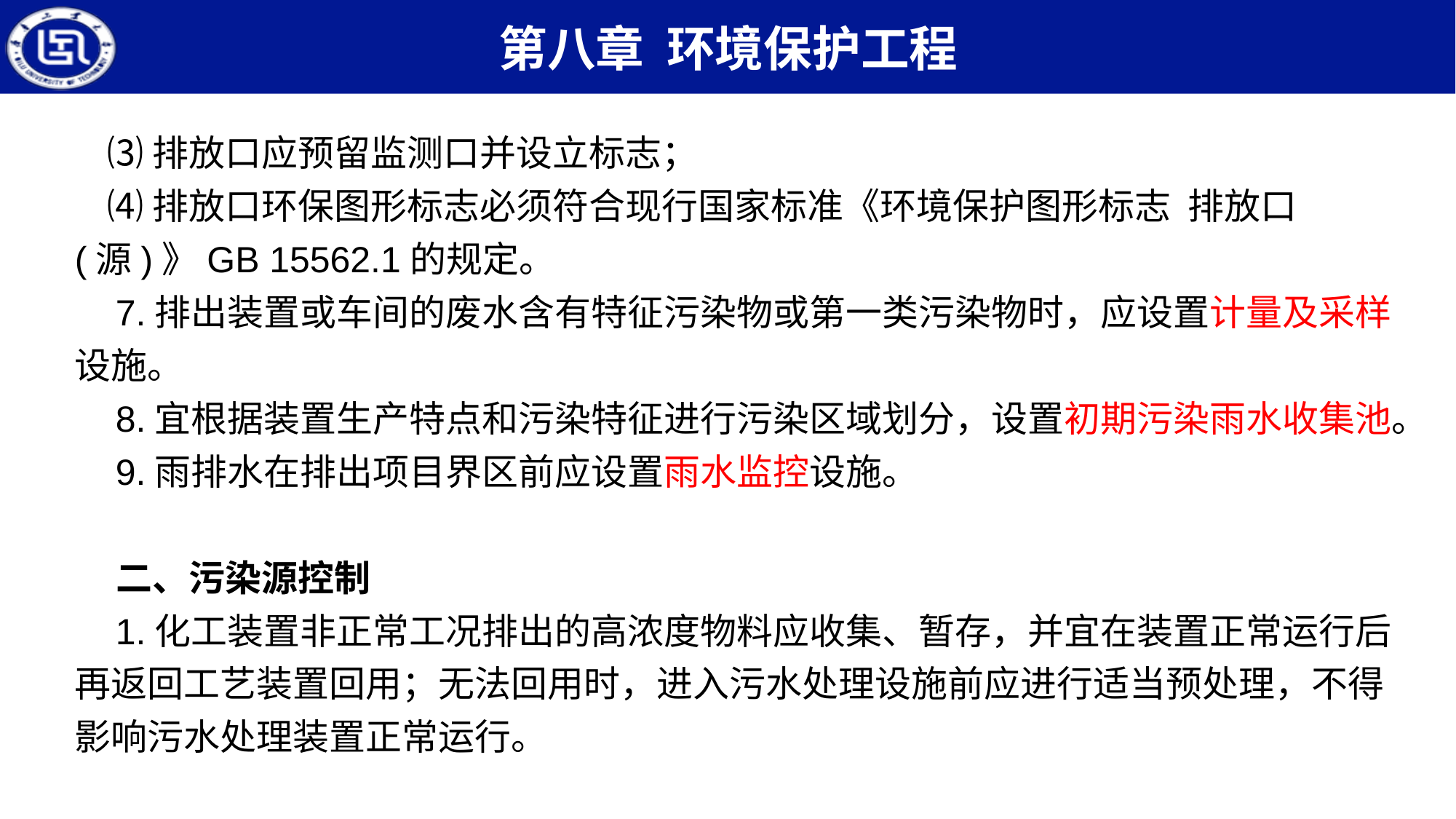

⑶排放口应预留监测口并设立标志；
    ⑷排放口环保图形标志必须符合现行国家标准《环境保护图形标志  排放口(源)》GB 15562.1的规定。
    7.排出装置或车间的废水含有特征污染物或第一类污染物时，应设置计量及采样设施。
    8.宜根据装置生产特点和污染特征进行污染区域划分，设置初期污染雨水收集池。
    9.雨排水在排出项目界区前应设置雨水监控设施。

    二、污染源控制
    1.化工装置非正常工况排出的高浓度物料应收集、暂存，并宜在装置正常运行后再返回工艺装置回用；无法回用时，进入污水处理设施前应进行适当预处理，不得影响污水处理装置正常运行。